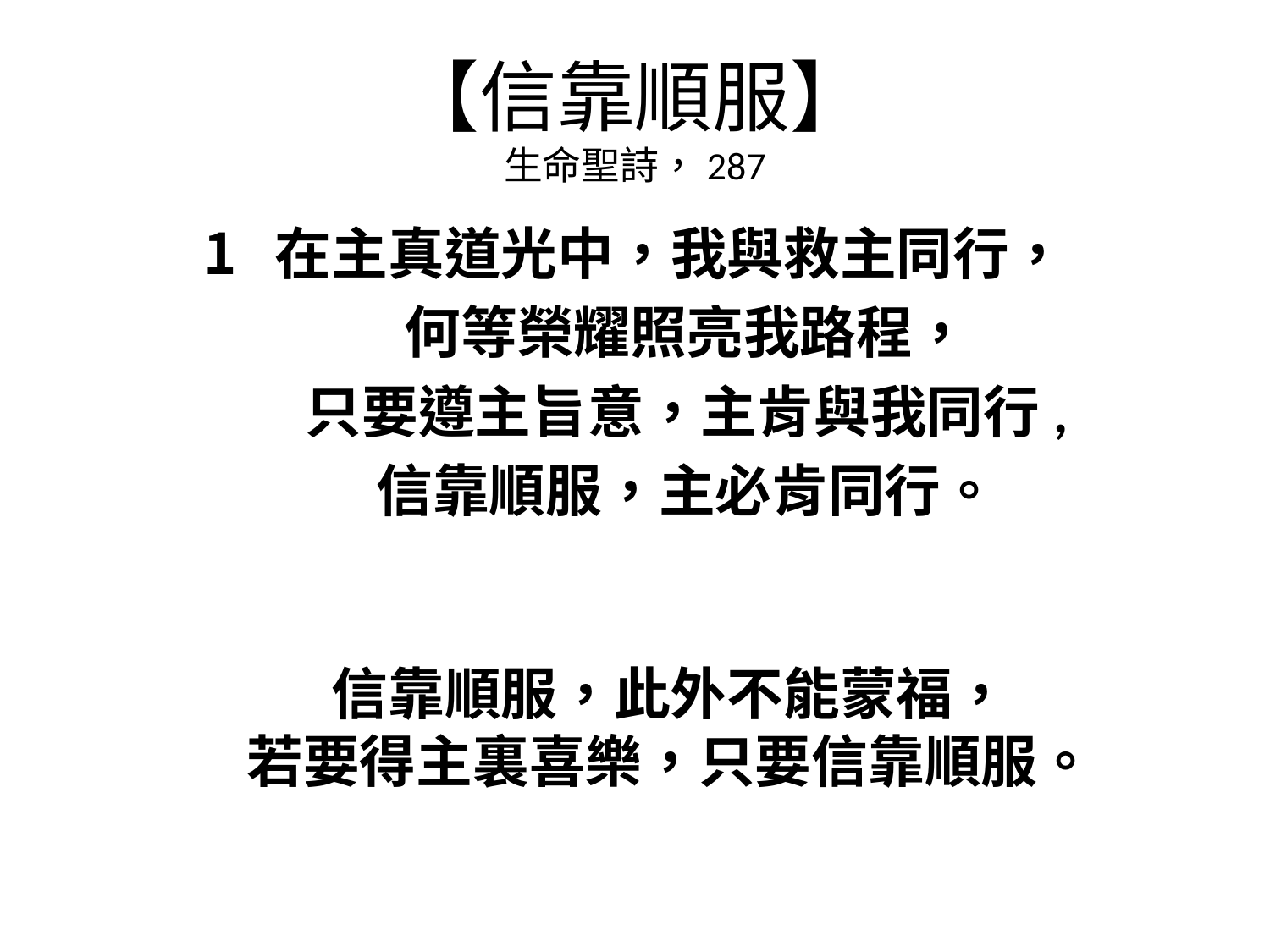

# 【信靠順服】 生命聖詩，287
在主真道光中，我與救主同行，
       何等榮耀照亮我路程，
       只要遵主旨意，主肯與我同行,
       信靠順服，主必肯同行。
信靠順服，此外不能蒙福，
若要得主裏喜樂，只要信靠順服。